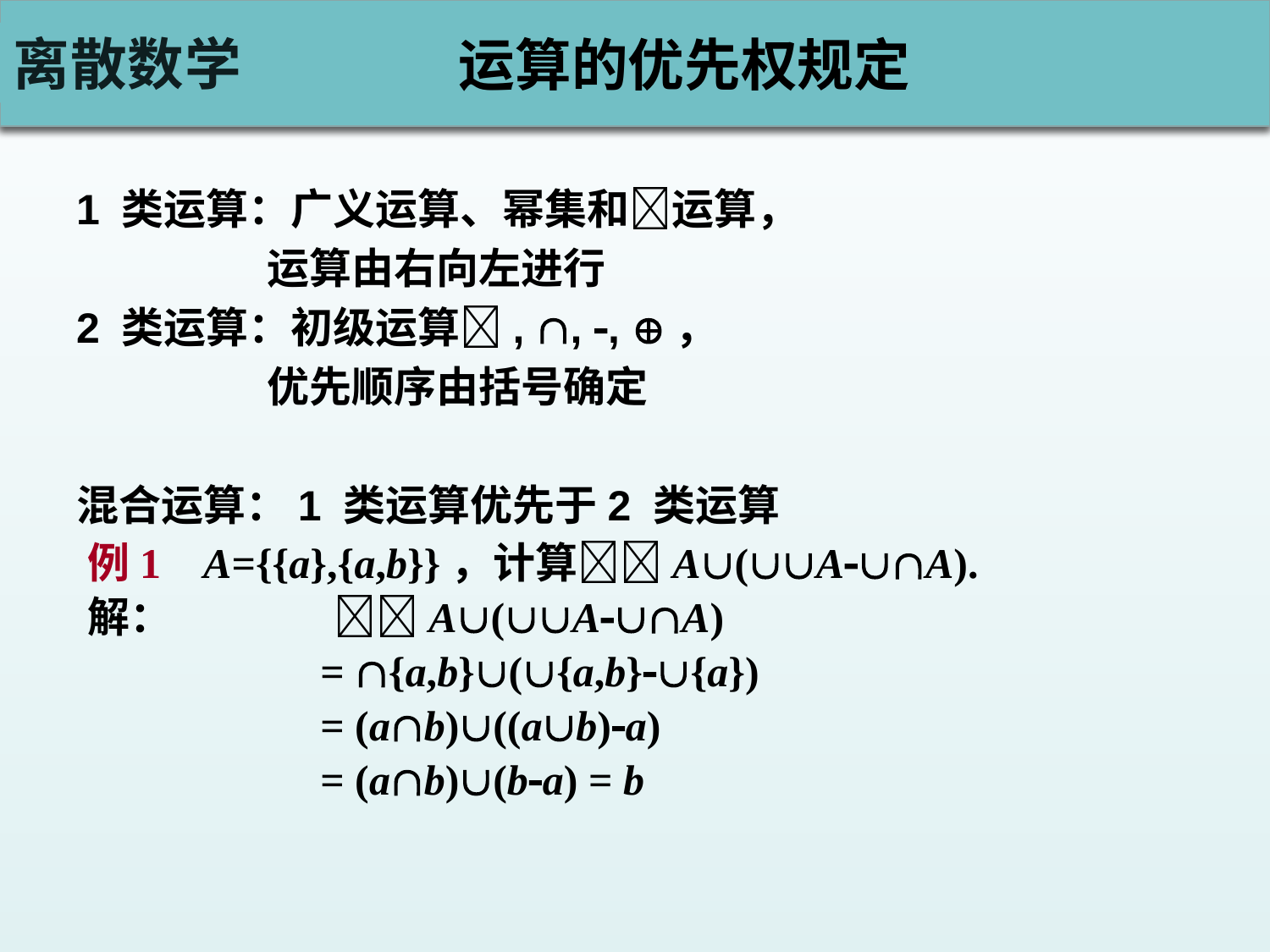

# 运算的优先权规定
1 类运算：广义运算、幂集和∼运算，
                   运算由右向左进行
2 类运算：初级运算∪, ∩, −, ⊕，
                   优先顺序由括号确定

混合运算：1 类运算优先于2 类运算
例1    A={{a},{a,b}}，计算∩∪A∪(∪∪A−∪∩A).
解：                 ∩∪A∪(∪∪A−∪∩A)
                      = ∩{a,b}∪(∪{a,b}−∪{a})
                      = (a∩b)∪((a∪b)−a)
                      = (a∩b)∪(b−a) = b